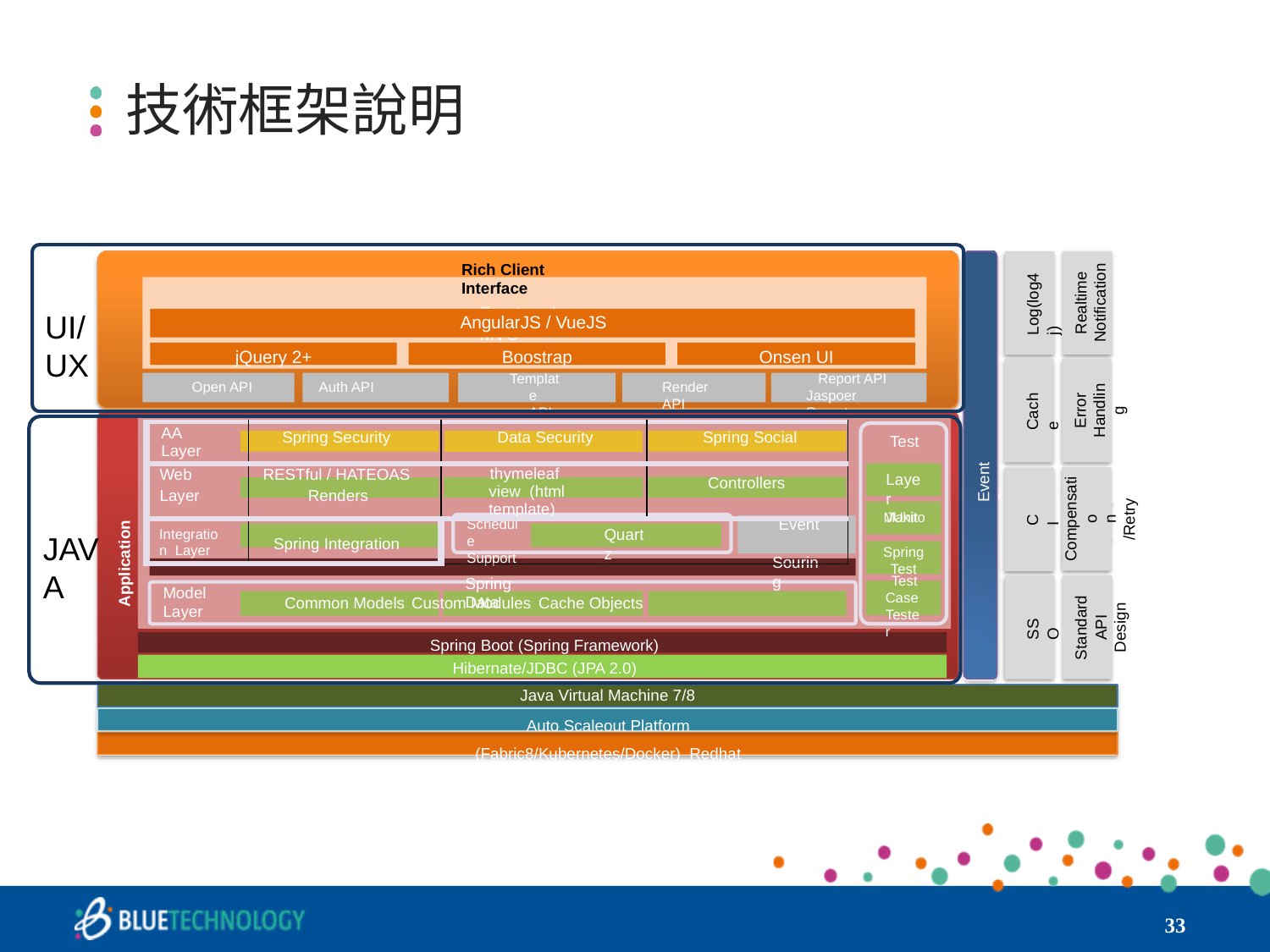

# 技術框架說明

Rich Client Interface
Front-end MVC

Realtime
Notification
Log(log4j)
UI/UX
AngularJS / VueJS
jQuery 2+
Boostrap
Onsen UI

Template  API
Report API  Jaspoer Report

Open API	Auth API
Render API
Error
Handling
Cache

| AA Layer | Spring Security | Data Security | Spring Social |
| --- | --- | --- | --- |
| Web Layer | RESTful / HATEOAS Renders | thymeleaf view (html template) | Controllers |
| Integration Layer | Spring Integration |  |  |

Test  Layer  JUnit

Event Store

Compensatio
n
/Retry
Makito
CI
Event  Souring
Schedule  Support
Spring Data

Quartz

JAVA
Application Server
Spring
Test

Test  Case  Tester

Model
Layer

Common Models	Custom Modules	Cache Objects
Standard API
Design
SSO
Spring Boot (Spring Framework)
Hibernate/JDBC (JPA 2.0)
Java Virtual Machine 7/8
Auto Scaleout Platform (Fabric8/Kubernetes/Docker)  Redhat Enterprise Linux

33